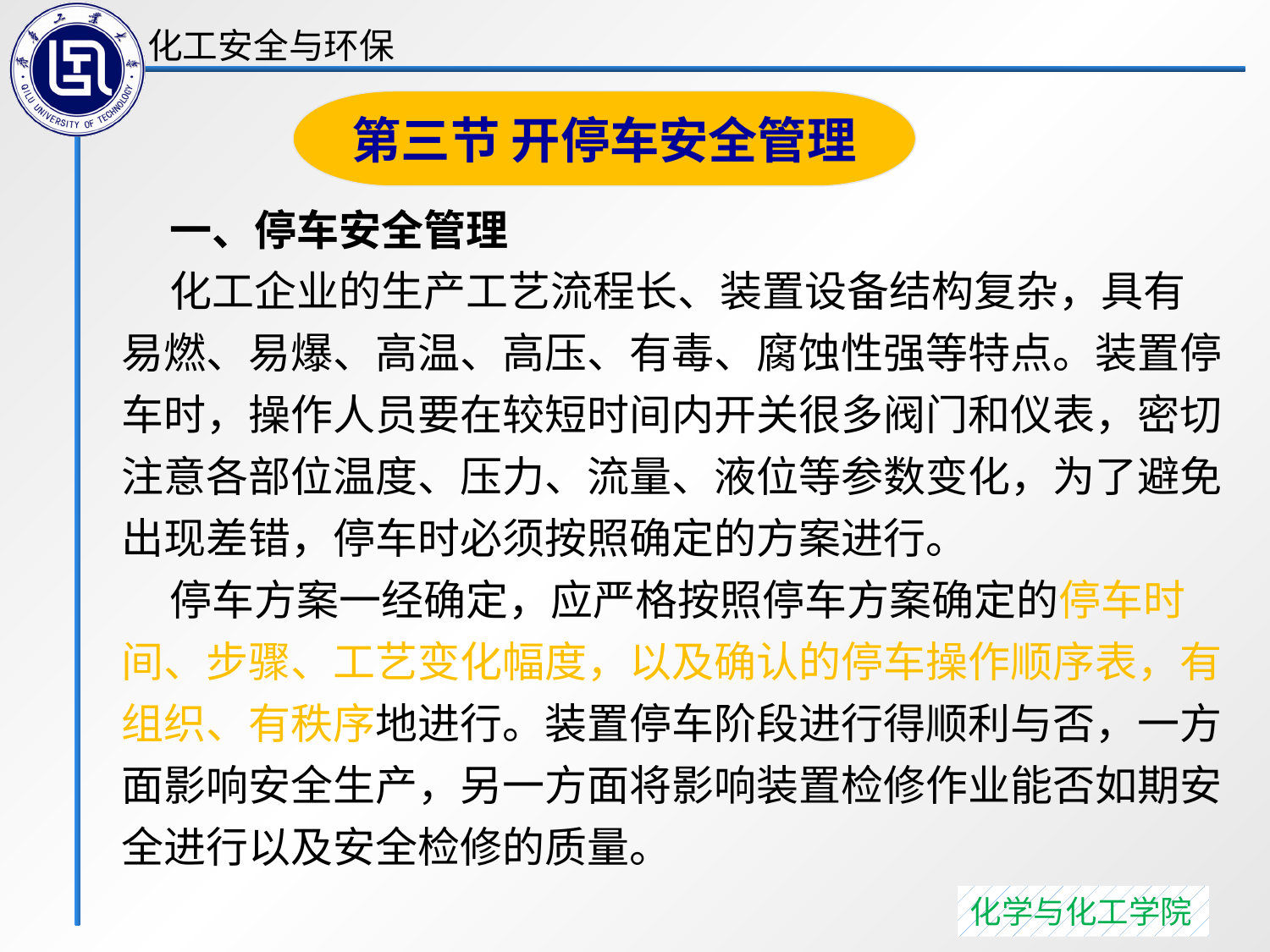

一、停车安全管理
    化工企业的生产工艺流程长、装置设备结构复杂，具有易燃、易爆、高温、高压、有毒、腐蚀性强等特点。装置停车时，操作人员要在较短时间内开关很多阀门和仪表，密切注意各部位温度、压力、流量、液位等参数变化，为了避免出现差错，停车时必须按照确定的方案进行。
    停车方案一经确定，应严格按照停车方案确定的停车时间、步骤、工艺变化幅度，以及确认的停车操作顺序表，有组织、有秩序地进行。装置停车阶段进行得顺利与否，一方面影响安全生产，另一方面将影响装置检修作业能否如期安全进行以及安全检修的质量。
第三节 开停车安全管理